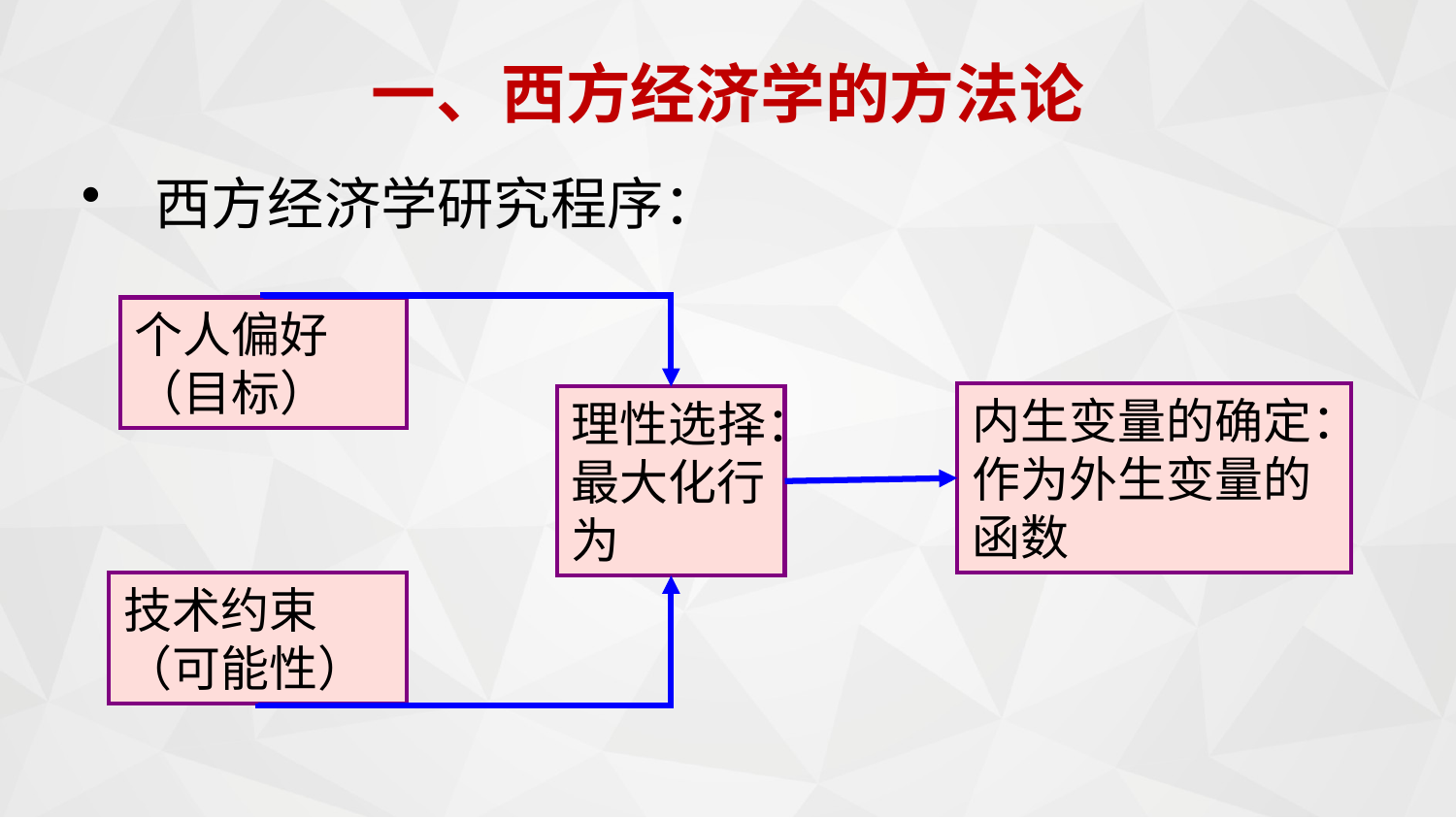

一、西方经济学的方法论
  西方经济学研究程序：
个人偏好
（目标）
内生变量的确定：
作为外生变量的函数
理性选择：
最大化行为
技术约束
（可能性）